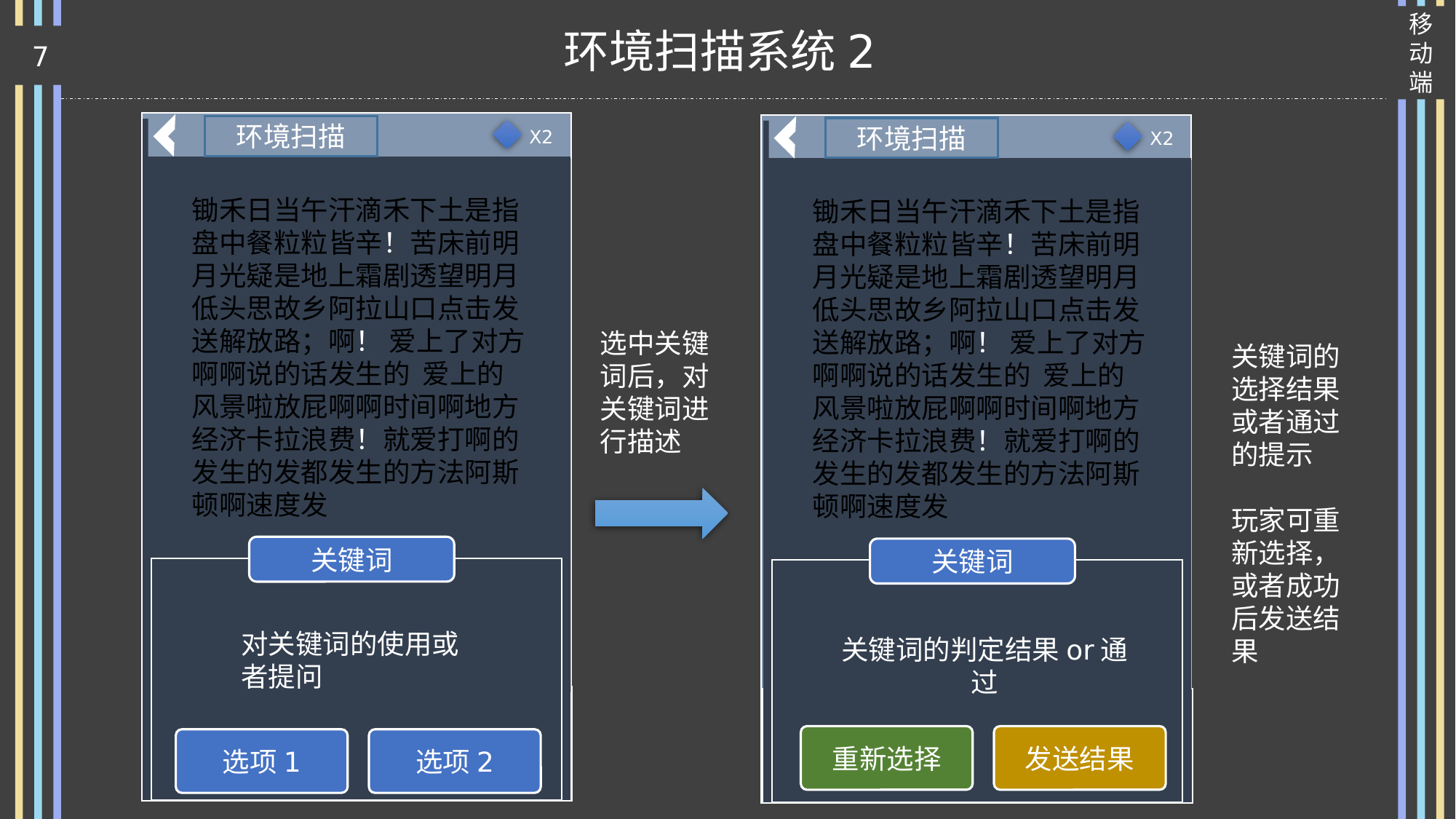

移动端
环境扫描系统2
7

环境扫描
环境扫描

.
.
.
.
.
.
.
.
.
.
.
.
.
.
.
.

X2

.
.
.
.
.
.
.
.
.
.
.
.
.
.
.
.

X2

锄禾日当午汗滴禾下土是指盘中餐粒粒皆辛！苦床前明月光疑是地上霜剧透望明月低头思故乡阿拉山口点击发送解放路；啊！ 爱上了对方啊啊说的话发生的  爱上的风景啦放屁啊啊时间啊地方经济卡拉浪费！就爱打啊的发生的发都发生的方法阿斯顿啊速度发
锄禾日当午汗滴禾下土是指盘中餐粒粒皆辛！苦床前明月光疑是地上霜剧透望明月低头思故乡阿拉山口点击发送解放路；啊！ 爱上了对方啊啊说的话发生的  爱上的风景啦放屁啊啊时间啊地方经济卡拉浪费！就爱打啊的发生的发都发生的方法阿斯顿啊速度发
选中关键词后，对关键词进行描述
关键词的选择结果或者通过的提示

玩家可重新选择，或者成功后发送结果

关键词
关键词

对关键词的使用或者提问
关键词的判定结果or通过

重新选择
发送结果
选项1
选项2
事件系统可同步信息
事件系统可同步信息